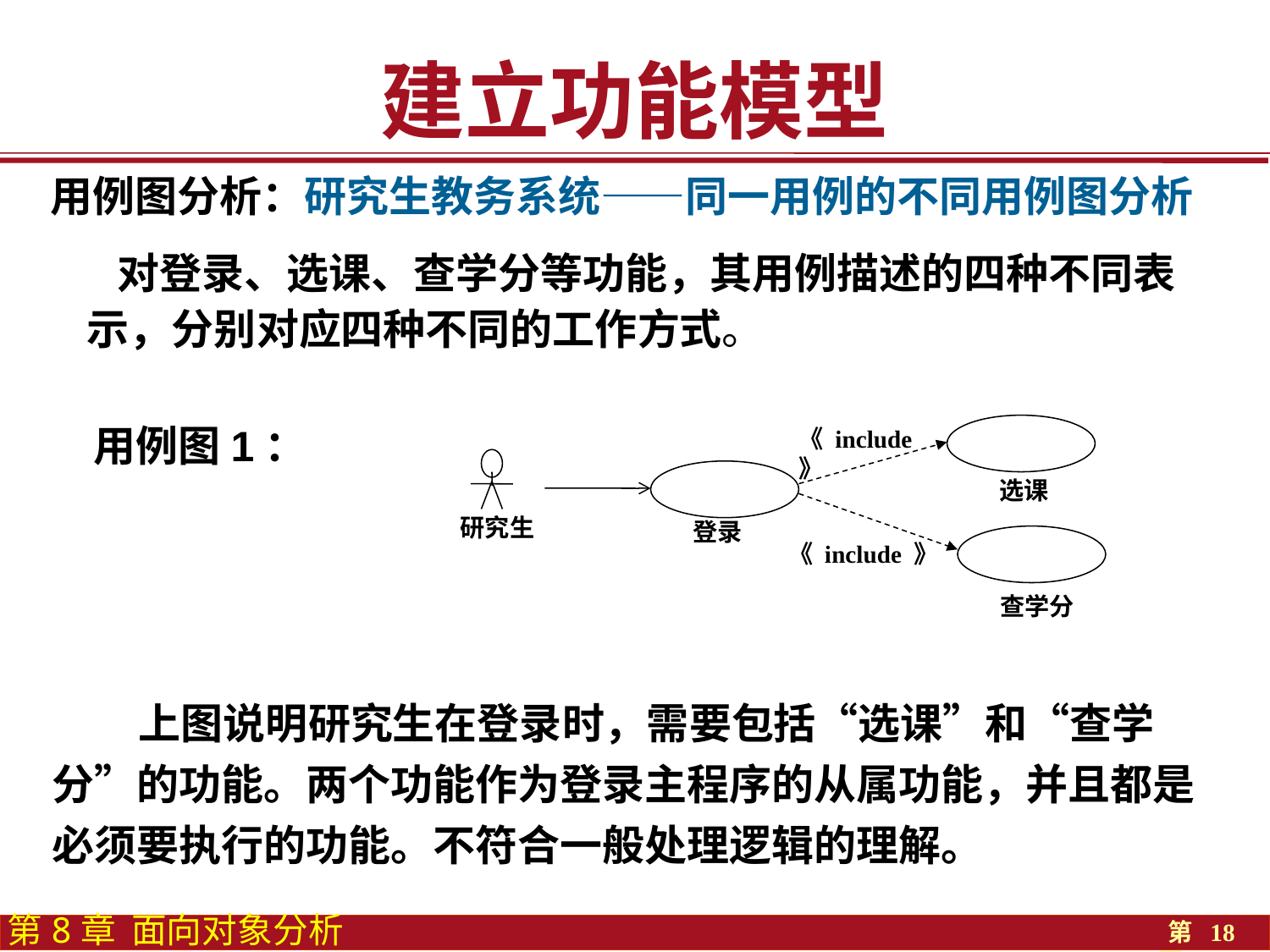

建立功能模型
用例图分析：研究生教务系统——同一用例的不同用例图分析
      对登录、选课、查学分等功能，其用例描述的四种不同表示，分别对应四种不同的工作方式。
用例图1：

《 include 》

选课

研究生
登录

《 include 》
查学分
        上图说明研究生在登录时，需要包括“选课”和“查学分”的功能。两个功能作为登录主程序的从属功能，并且都是必须要执行的功能。不符合一般处理逻辑的理解。